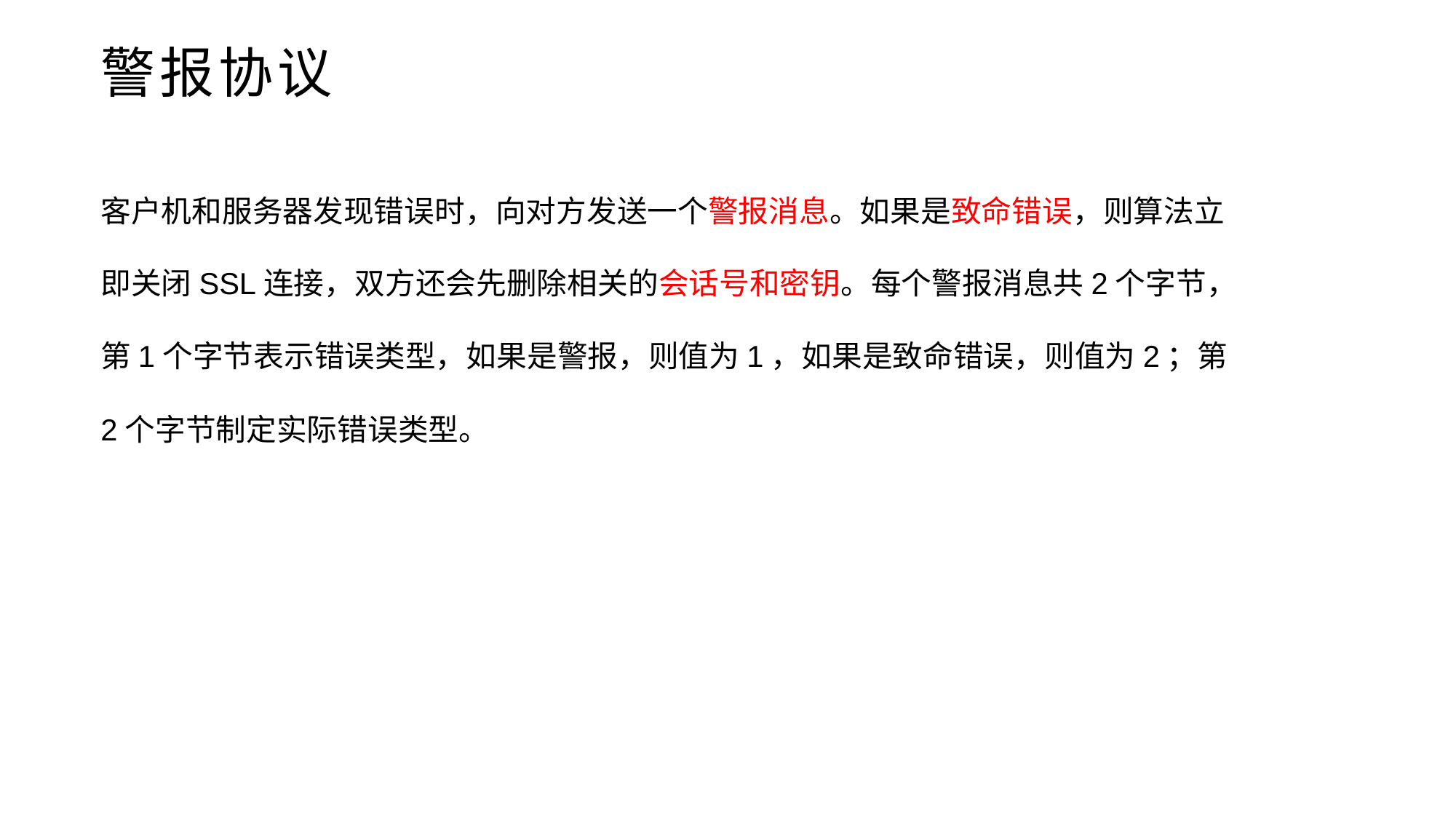

警报协议
客户机和服务器发现错误时，向对方发送一个警报消息。如果是致命错误，则算法立即关闭SSL连接，双方还会先删除相关的会话号和密钥。每个警报消息共2个字节，第1个字节表示错误类型，如果是警报，则值为1，如果是致命错误，则值为2；第2个字节制定实际错误类型。